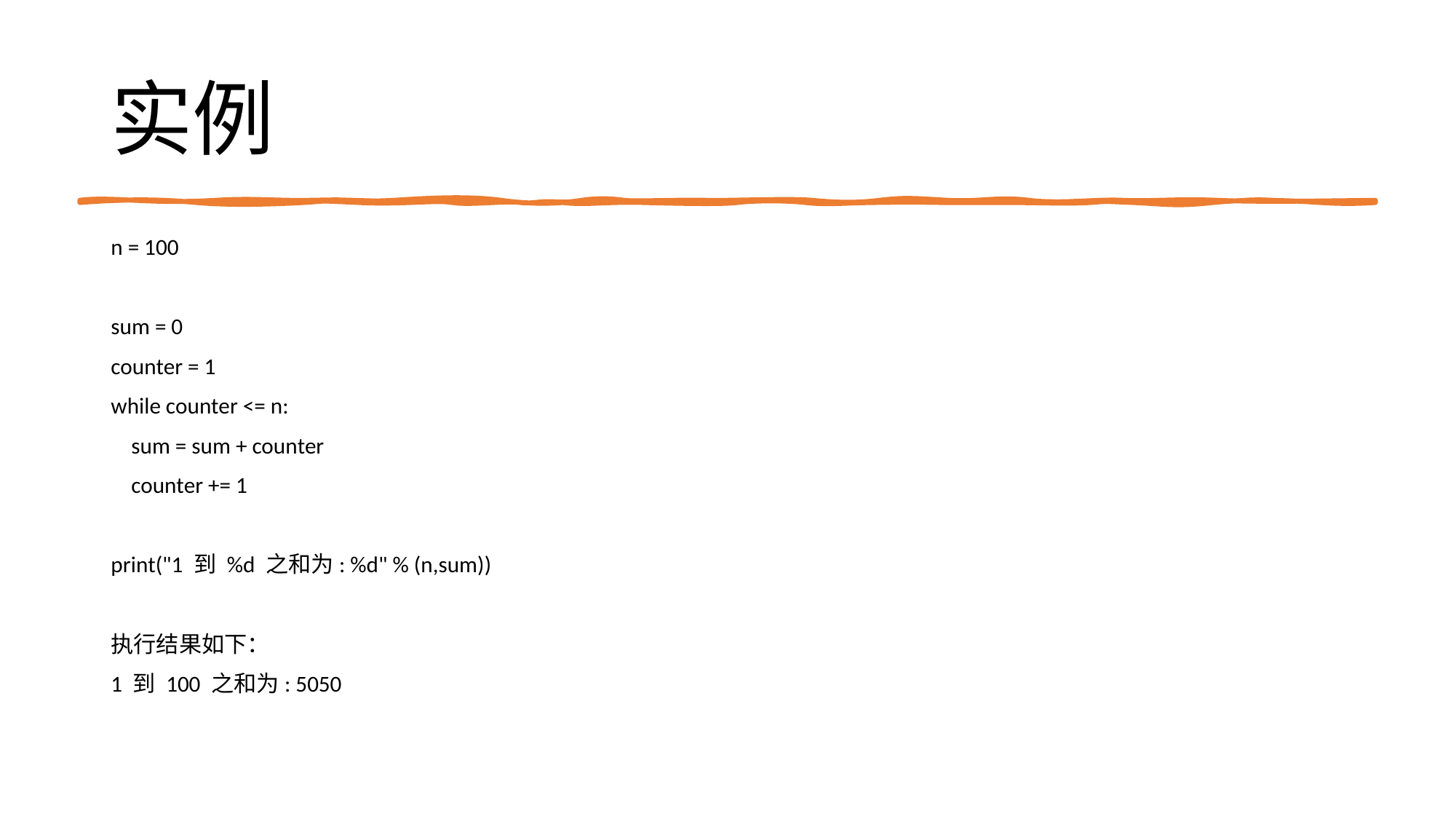

# 实例

n = 100

sum = 0
counter = 1
while counter <= n:
    sum = sum + counter
    counter += 1

print("1 到 %d 之和为: %d" % (n,sum))

执行结果如下：
1 到 100 之和为: 5050